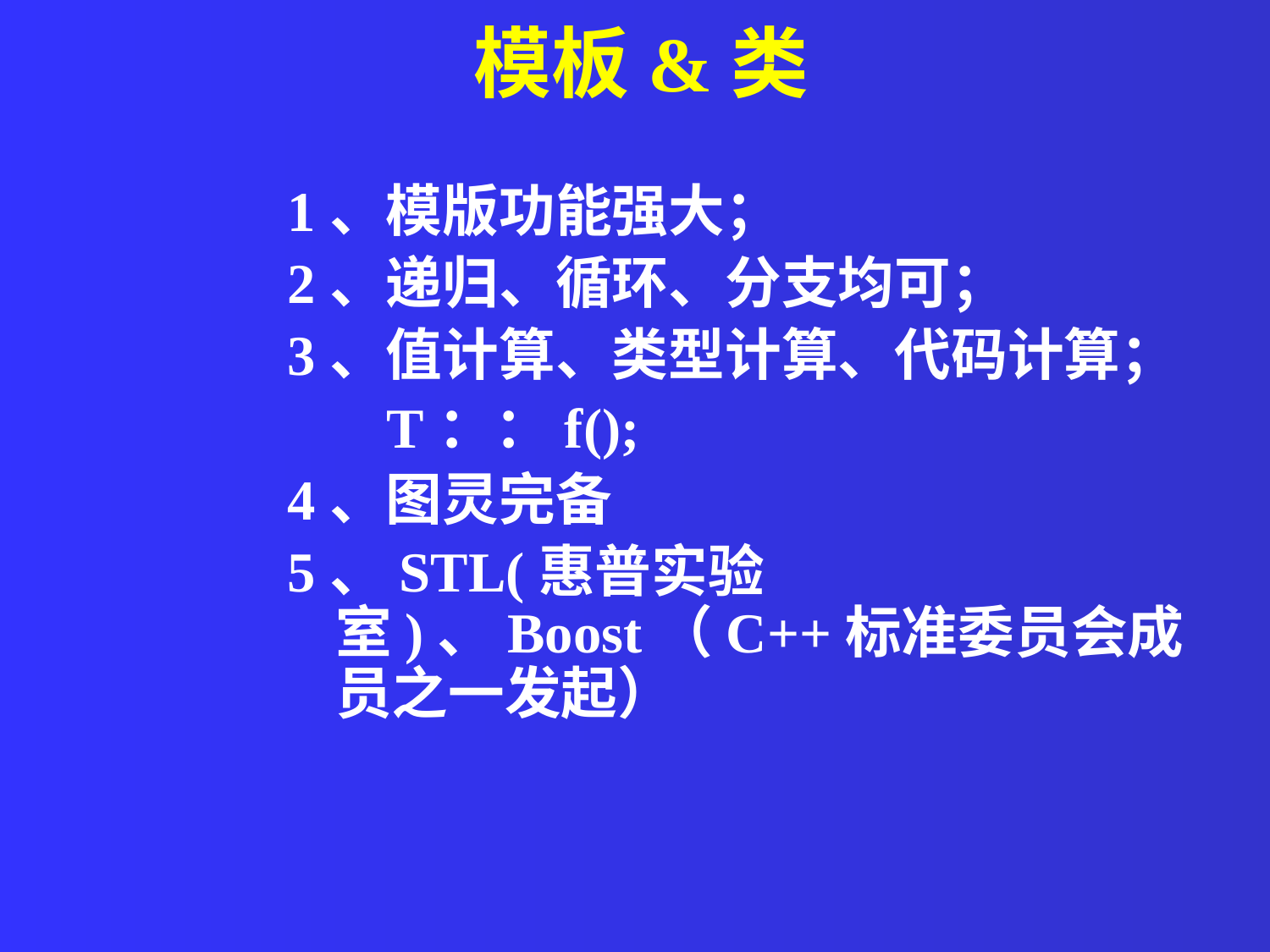

模板&类
1、模版功能强大；
2、递归、循环、分支均可；
3、值计算、类型计算、代码计算；
       T：：f();
4、图灵完备
5、STL(惠普实验室)、Boost（C++标准委员会成员之一发起）